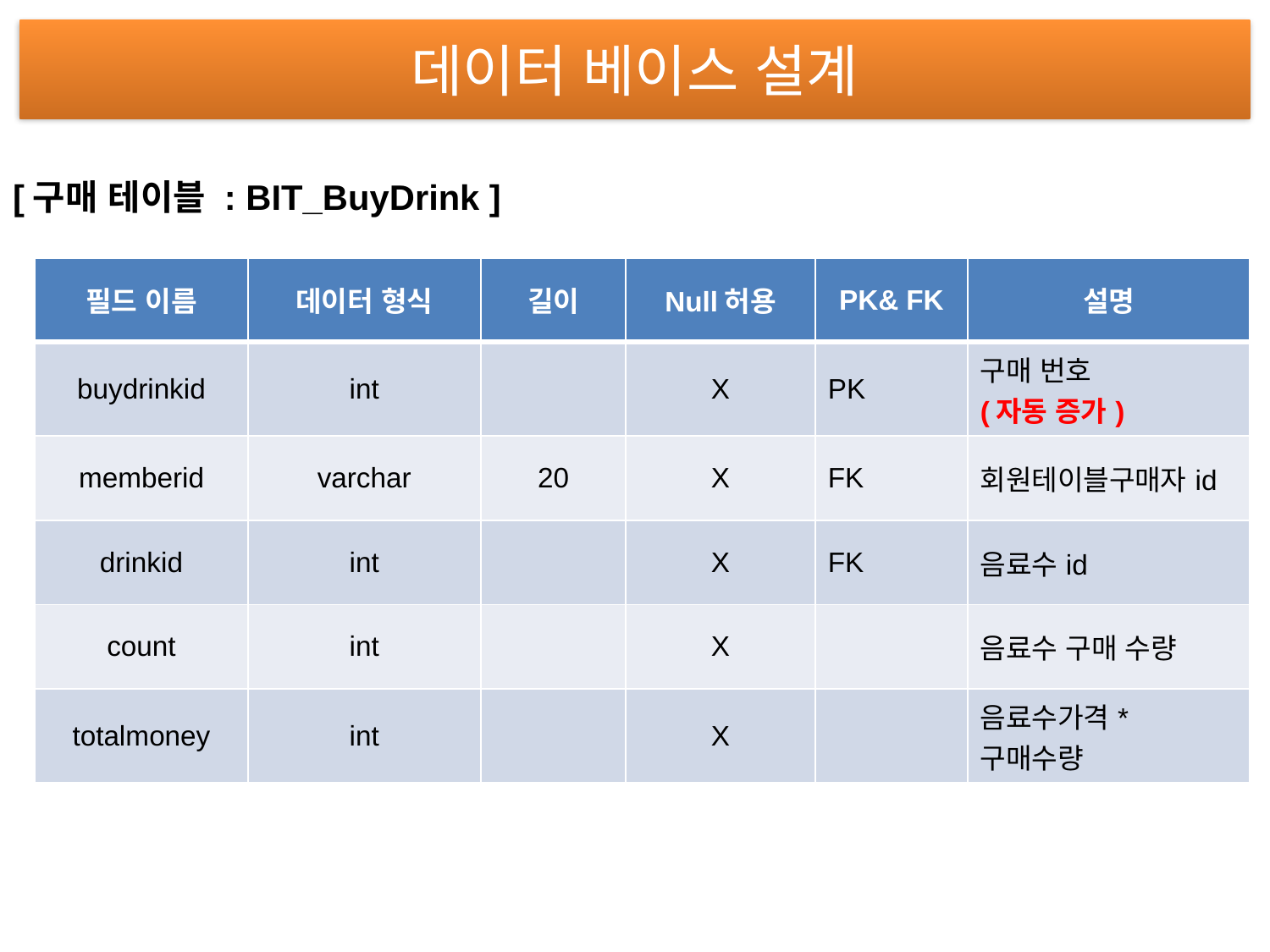

# 데이터 베이스 설계
[구매 테이블 : BIT_BuyDrink ]
| 필드 이름 | 데이터 형식 | 길이 | Null허용 | PK& FK | 설명 |
| --- | --- | --- | --- | --- | --- |
| buydrinkid | int |  | X | PK | 구매 번호 (자동 증가) |
| memberid | varchar | 20 | X | FK | 회원테이블구매자id |
| drinkid | int |  | X | FK | 음료수id |
| count | int |  | X |  | 음료수 구매 수량 |
| totalmoney | int |  | X |  | 음료수가격\* 구매수량 |